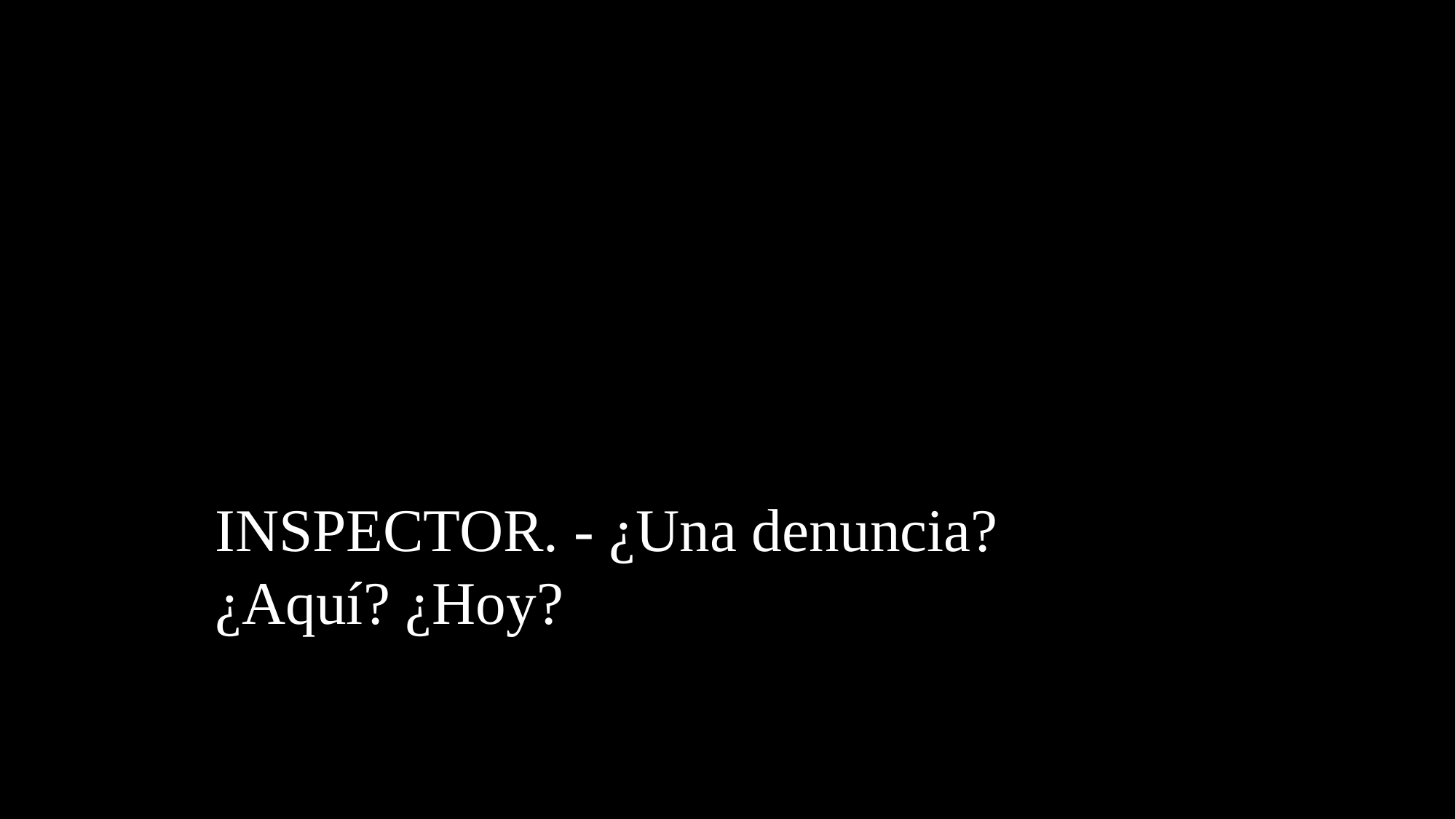

INSPECTOR. - ¿Una denuncia? ¿Aquí? ¿Hoy?

警部: 告訴？ここで？今日？